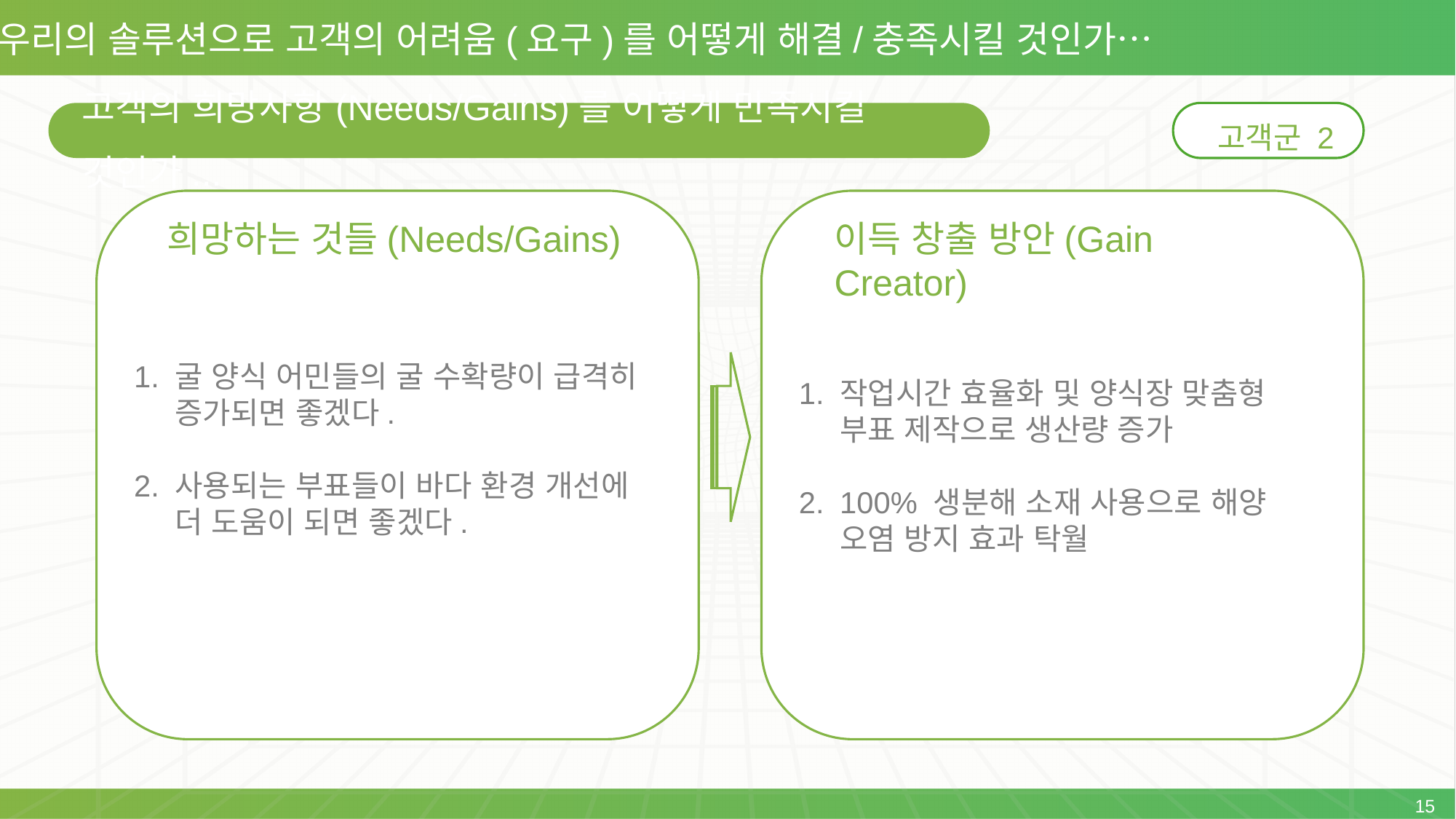

우리의 솔루션으로 고객의 어려움(요구)를 어떻게 해결/충족시킬 것인가…
고객의 희망사항(Needs/Gains)를 어떻게 만족시킬 것인가...
고객군 2
굴 양식 어민들의 굴 수확량이 급격히 증가되면 좋겠다.

사용되는 부표들이 바다 환경 개선에 더 도움이 되면 좋겠다.

작업시간 효율화 및 양식장 맞춤형 부표 제작으로 생산량 증가

100% 생분해 소재 사용으로 해양 오염 방지 효과 탁월
이득 창출 방안(Gain Creator)
희망하는 것들(Needs/Gains)

15